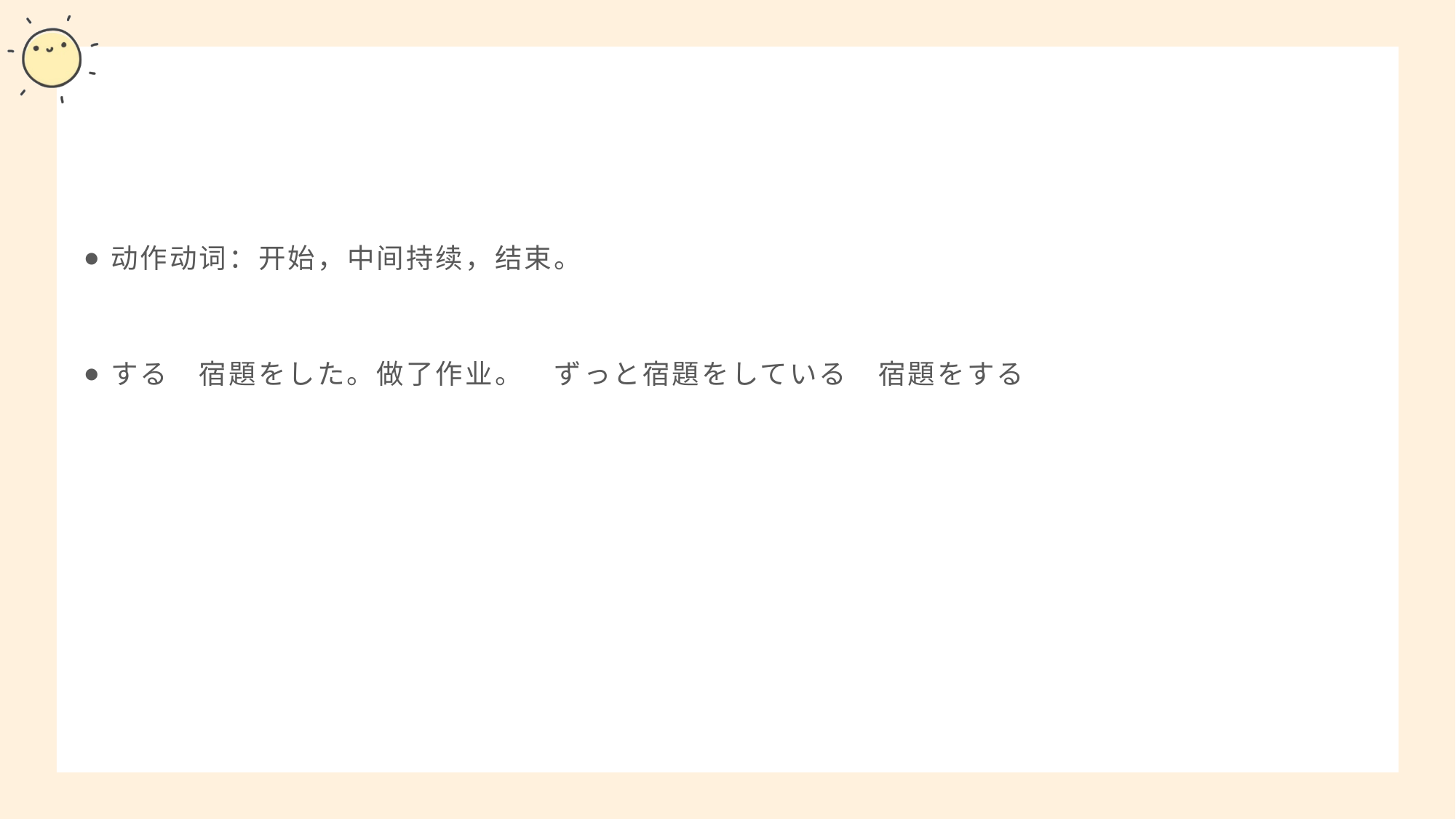

#

动作动词：开始，中间持续，结束。

する　宿題をした。做了作业。　ずっと宿題をしている　宿題をする